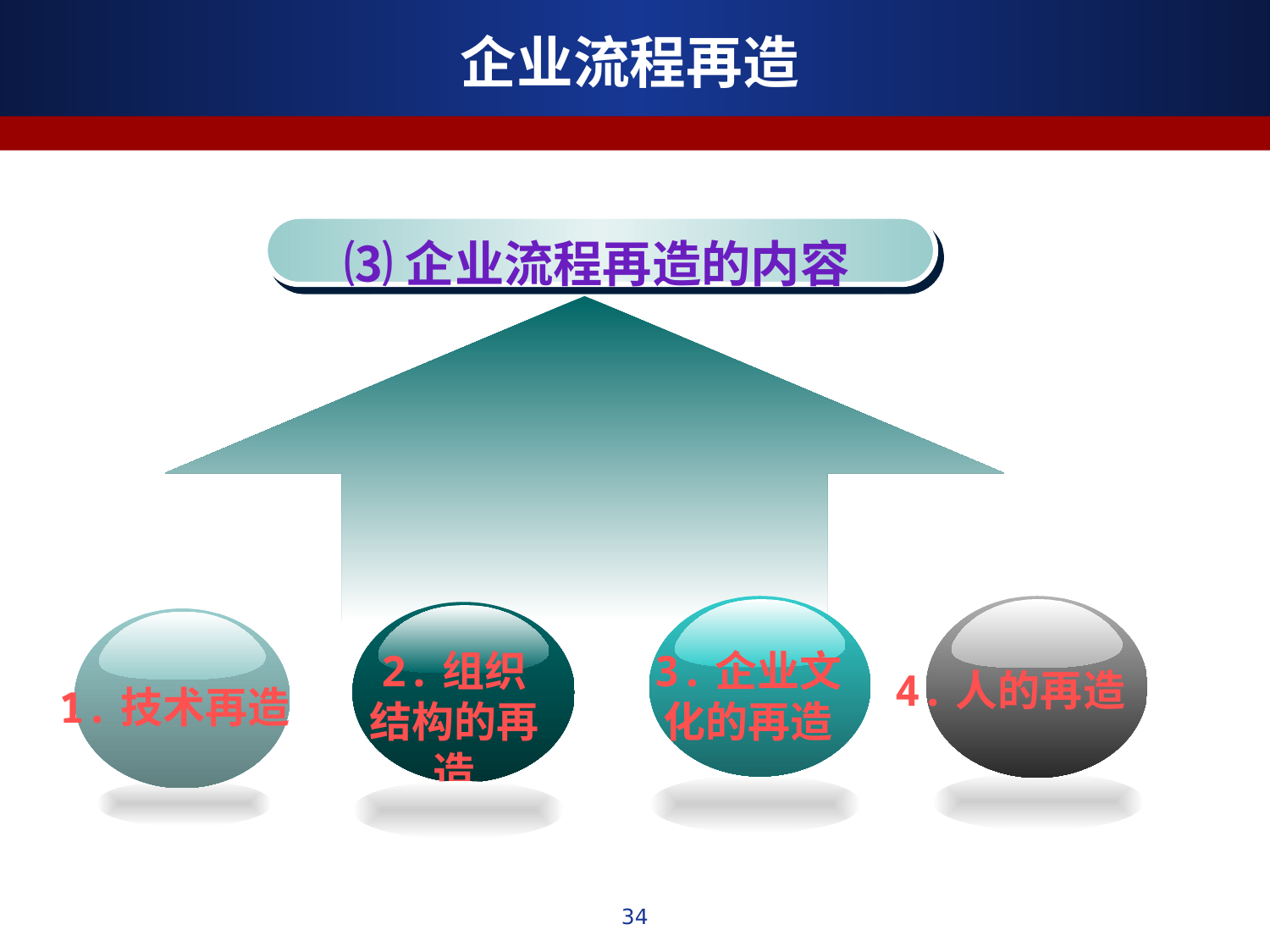

企业流程再造
内容
⑶企业流程再造的内容

4.人的再造
2.组织结构的再造
3.企业文化的再造
1.技术再造

34